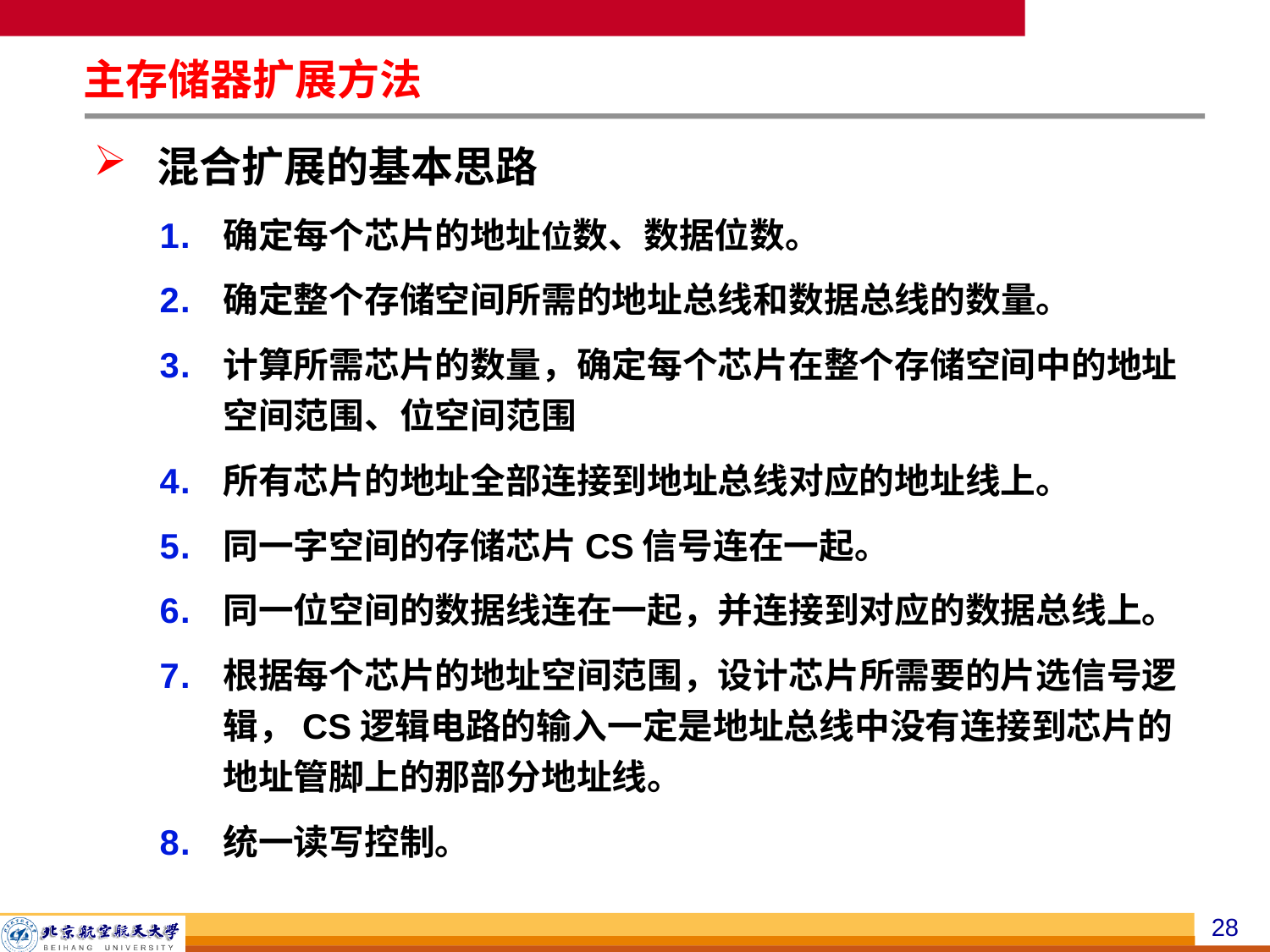

主存储器扩展方法
混合扩展的基本思路
确定每个芯片的地址位数、数据位数。
确定整个存储空间所需的地址总线和数据总线的数量。
计算所需芯片的数量，确定每个芯片在整个存储空间中的地址空间范围、位空间范围
所有芯片的地址全部连接到地址总线对应的地址线上。
同一字空间的存储芯片CS信号连在一起。
同一位空间的数据线连在一起，并连接到对应的数据总线上。
根据每个芯片的地址空间范围，设计芯片所需要的片选信号逻辑，CS逻辑电路的输入一定是地址总线中没有连接到芯片的地址管脚上的那部分地址线。
统一读写控制。